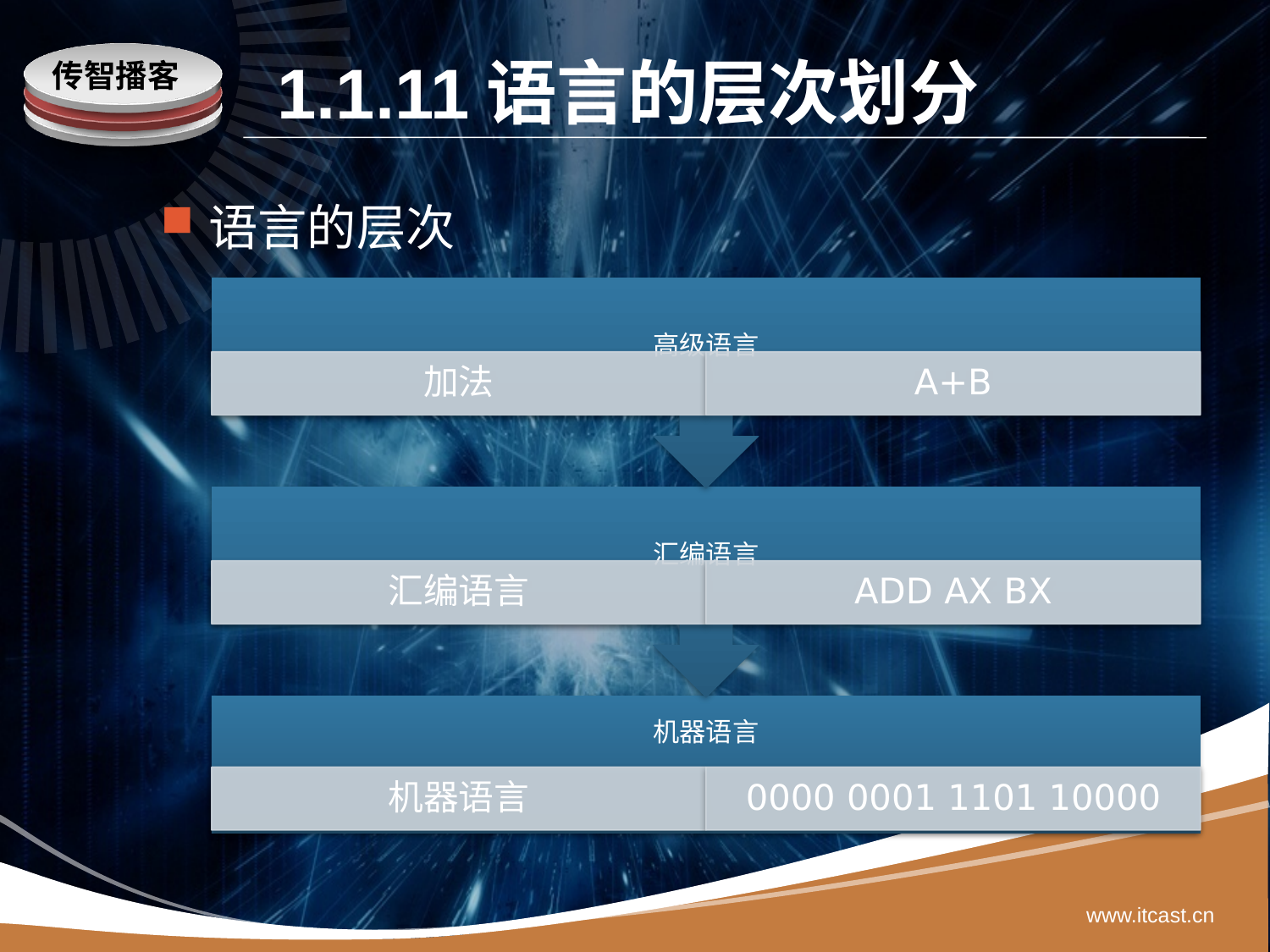

# 1.1.11语言的层次划分
传智播客
语言的层次

机器语言
机器语言
0000 0001 1101 10000
汇编语言
汇编语言
ADD AX BX
高级语言
加法
A+B
www.itcast.cn